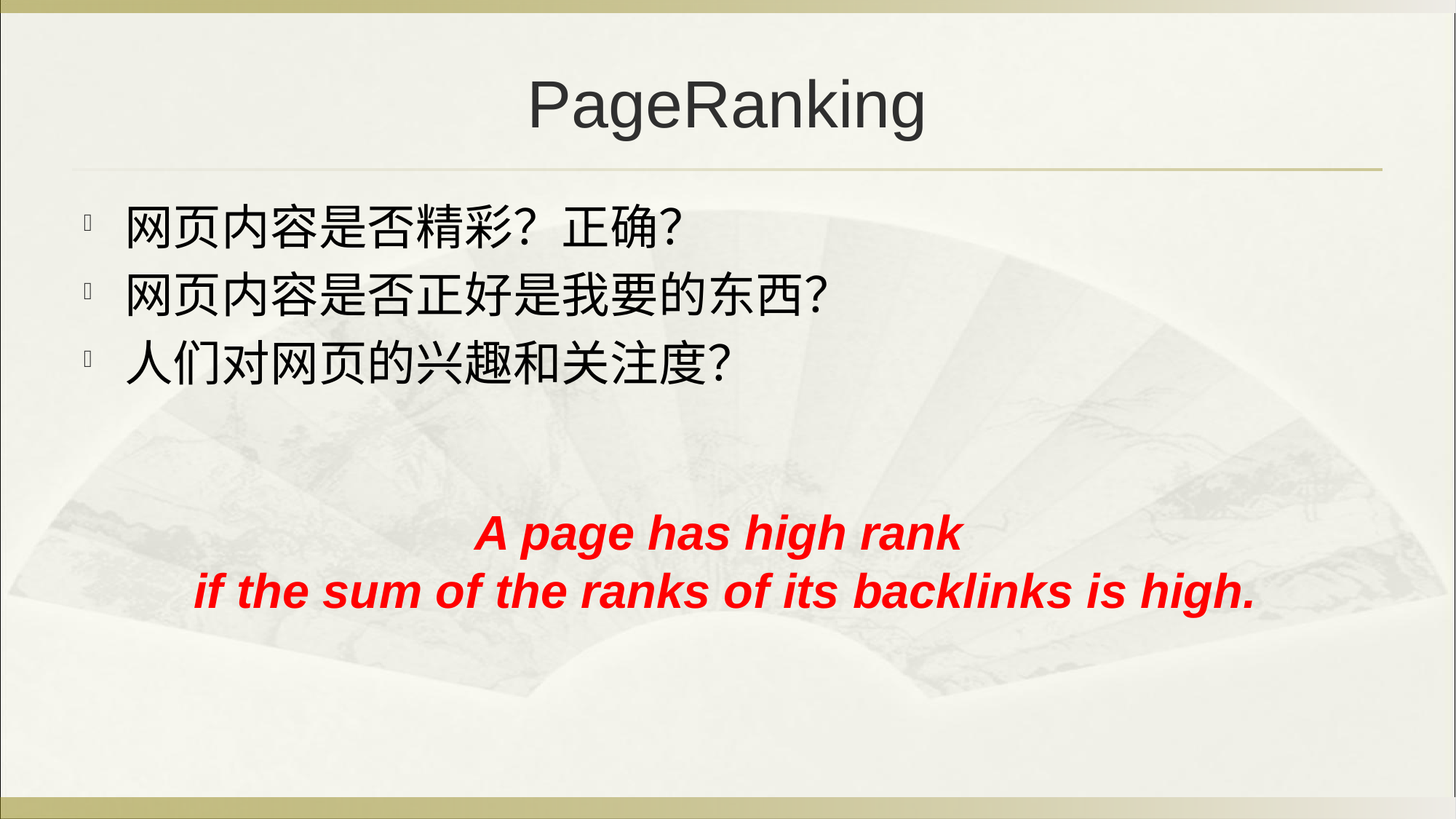

# PageRanking
网页内容是否精彩？正确？
网页内容是否正好是我要的东西？
人们对网页的兴趣和关注度？
A page has high rank
if the sum of the ranks of its backlinks is high.